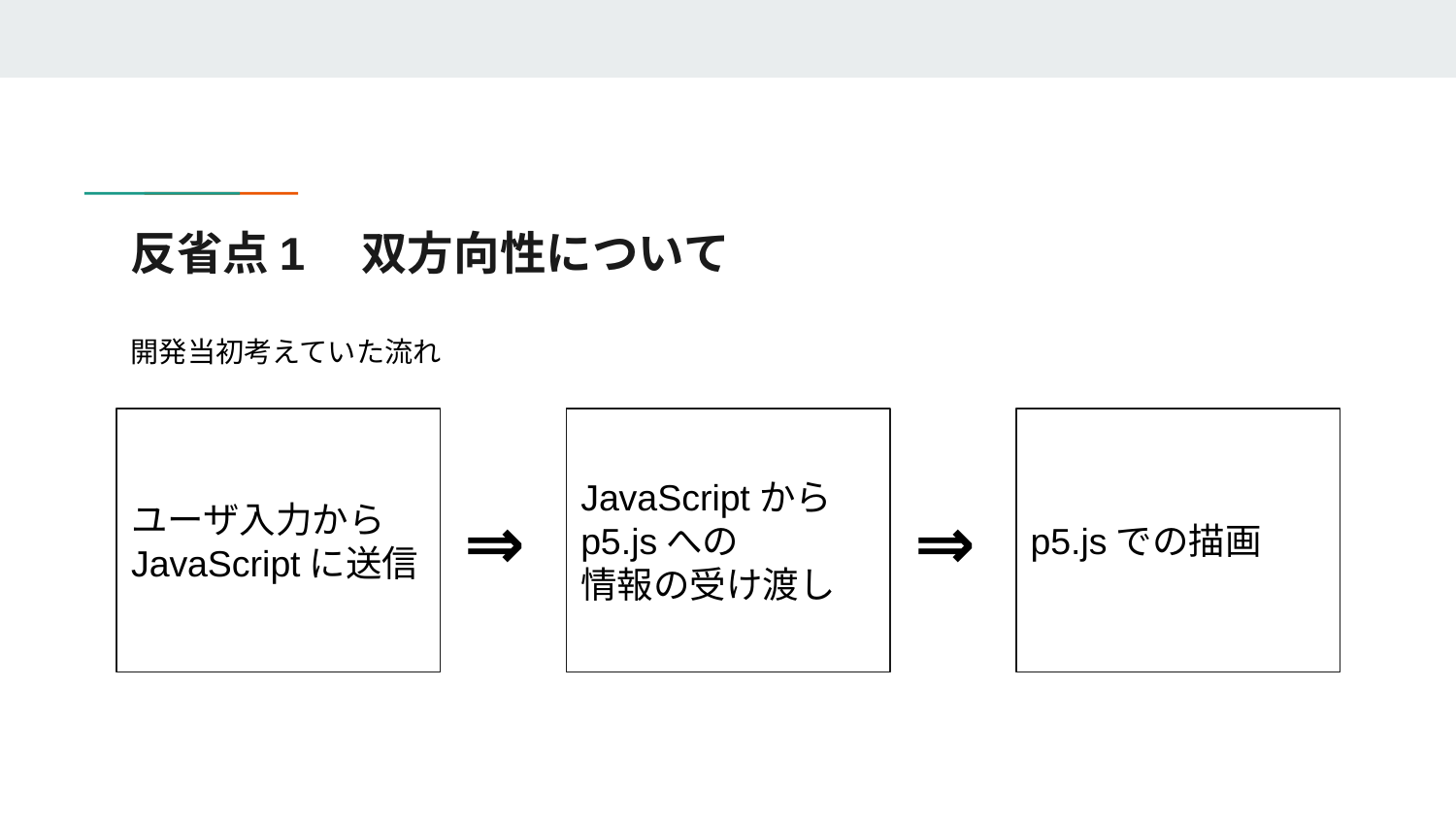

# 反省点1　双方向性について
開発当初考えていた流れ
ユーザ入力から
JavaScriptに送信
JavaScriptから
p5.jsへの
情報の受け渡し
p5.jsでの描画
⇒
⇒